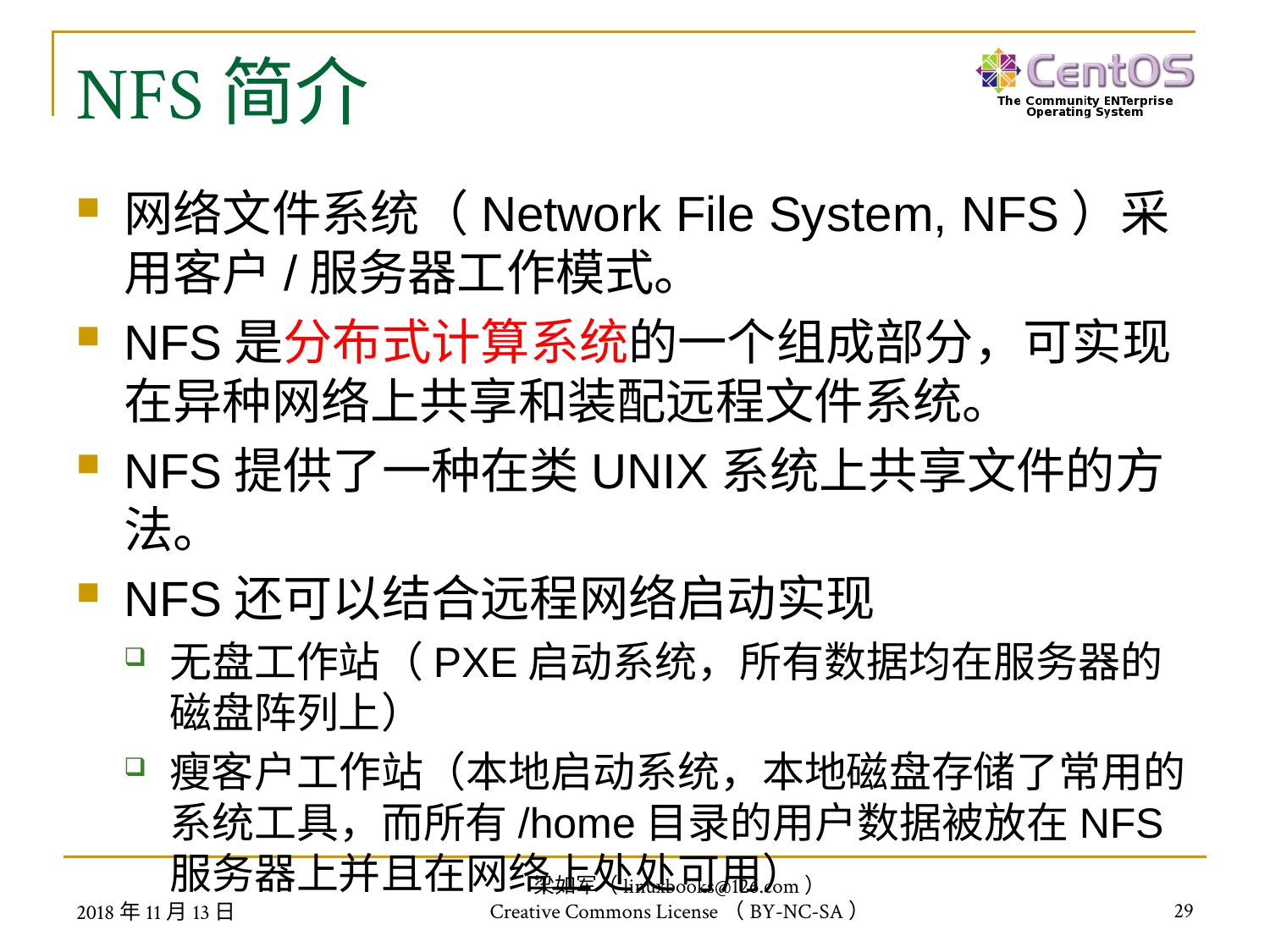

# NFS简介
网络文件系统（Network File System, NFS）采用客户/服务器工作模式。
NFS是分布式计算系统的一个组成部分，可实现在异种网络上共享和装配远程文件系统。
NFS提供了一种在类UNIX系统上共享文件的方法。
NFS还可以结合远程网络启动实现
无盘工作站（PXE启动系统，所有数据均在服务器的磁盘阵列上）
瘦客户工作站（本地启动系统，本地磁盘存储了常用的系统工具，而所有/home目录的用户数据被放在NFS服务器上并且在网络上处处可用）
梁如军（linuxbooks@126.com）
Creative Commons License（BY-NC-SA）
2018年11月13日
29